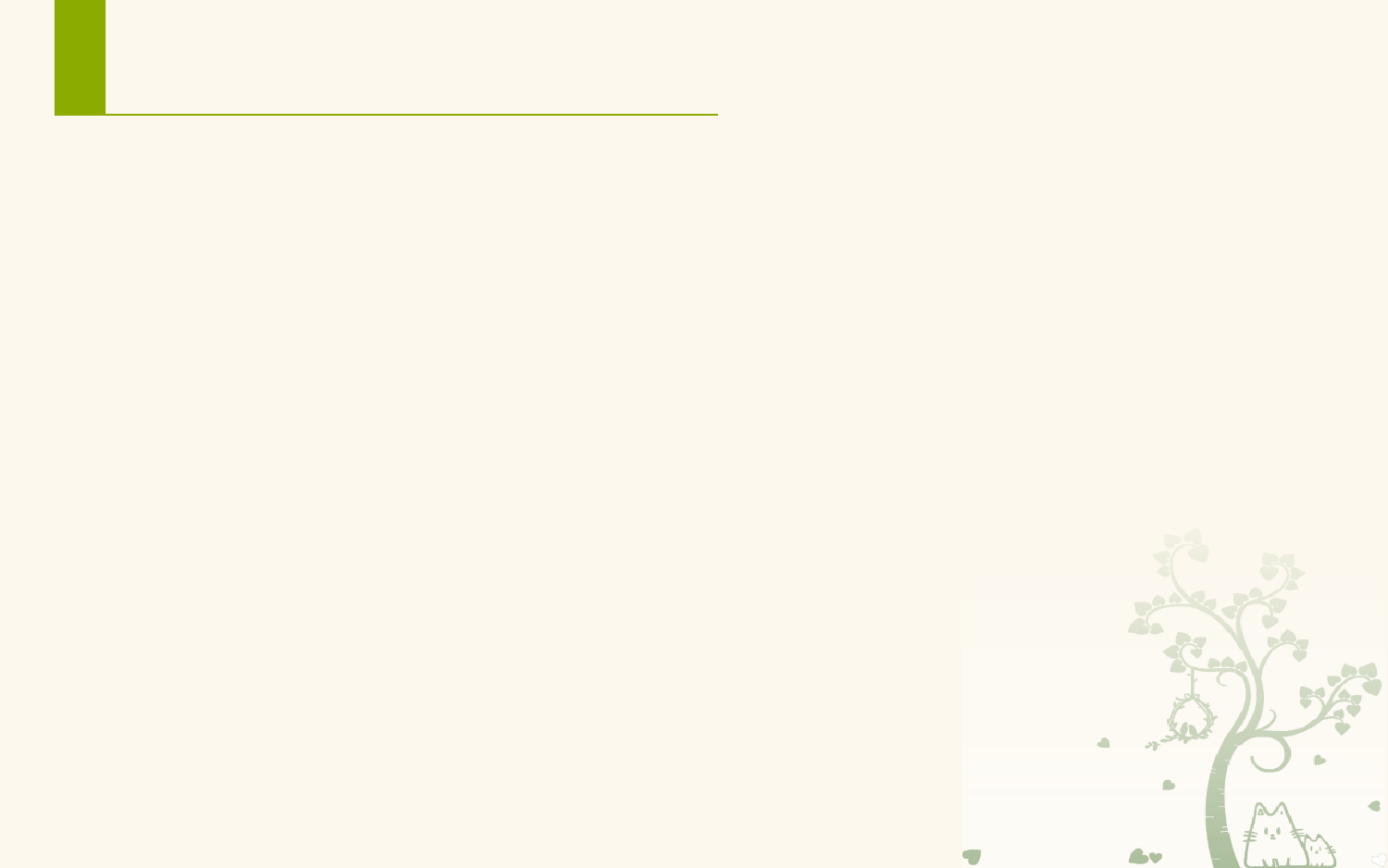

# 4.1 Shape
(1) solid：填充
android:color指定填充的颜色；
(2) gradient：渐变
android:startColor和android:endColor分别为起始和结束颜色，android:angle是渐变角度，必须为45的整数倍。另外渐变默认的模式为android:type="linear"，即线性渐变，可以指定渐变为径向渐变，android:type="radial"，径向渐变需要指定半径android:gradientRadius="50"。
(3) stroke：描边
android:width="2dp" 描边的宽度，android:color 描边的颜色。
还可以把描边为虚线的形式，设置方式为：
android:dashWidth="5dp"
android:dashGap="3dp"